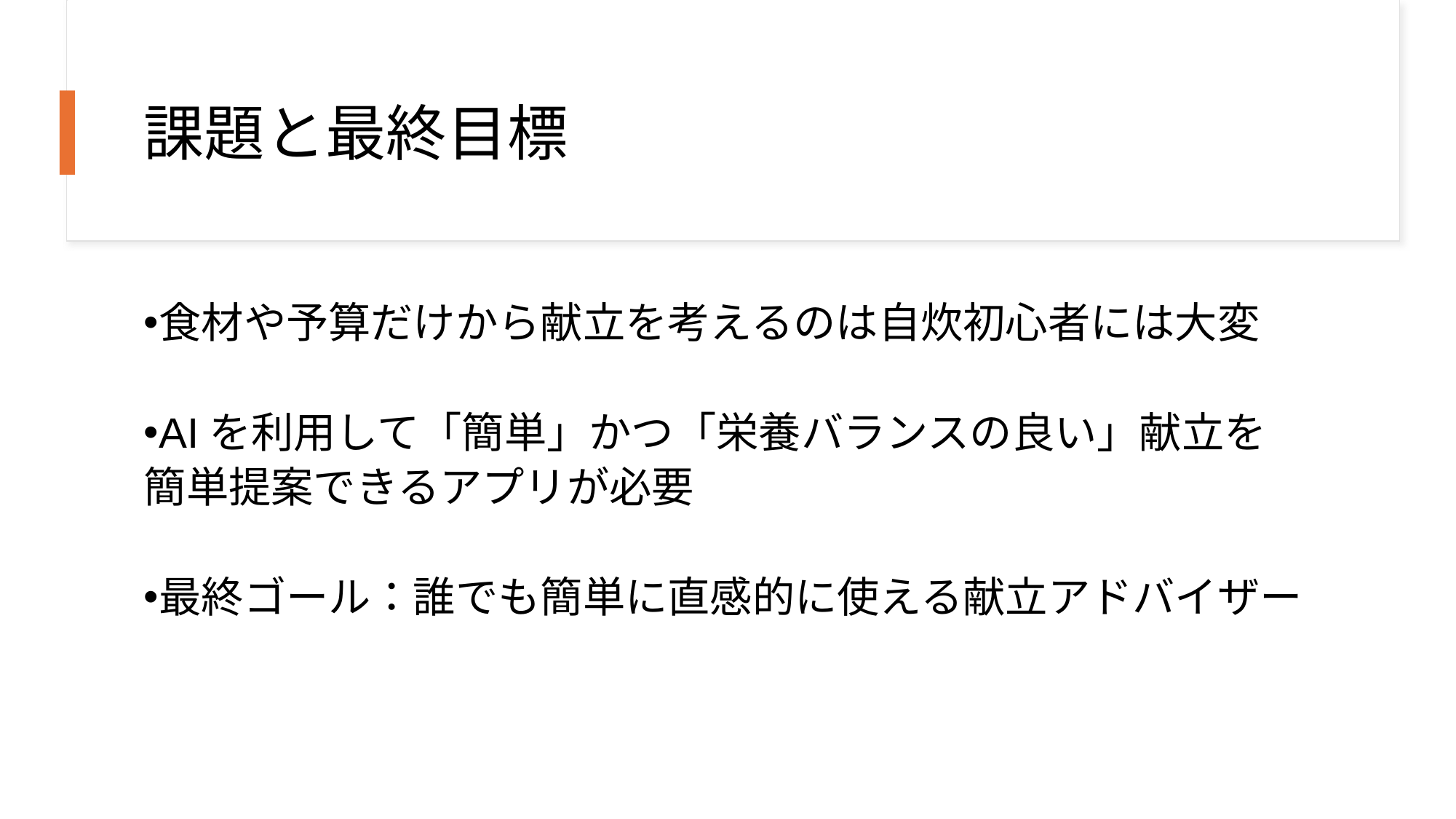

# 課題と最終目標

食材や予算だけから献立を考えるのは自炊初心者には大変

AIを利用して「簡単」かつ「栄養バランスの良い」献立を
簡単提案できるアプリが必要

最終ゴール：誰でも簡単に直感的に使える献立アドバイザー